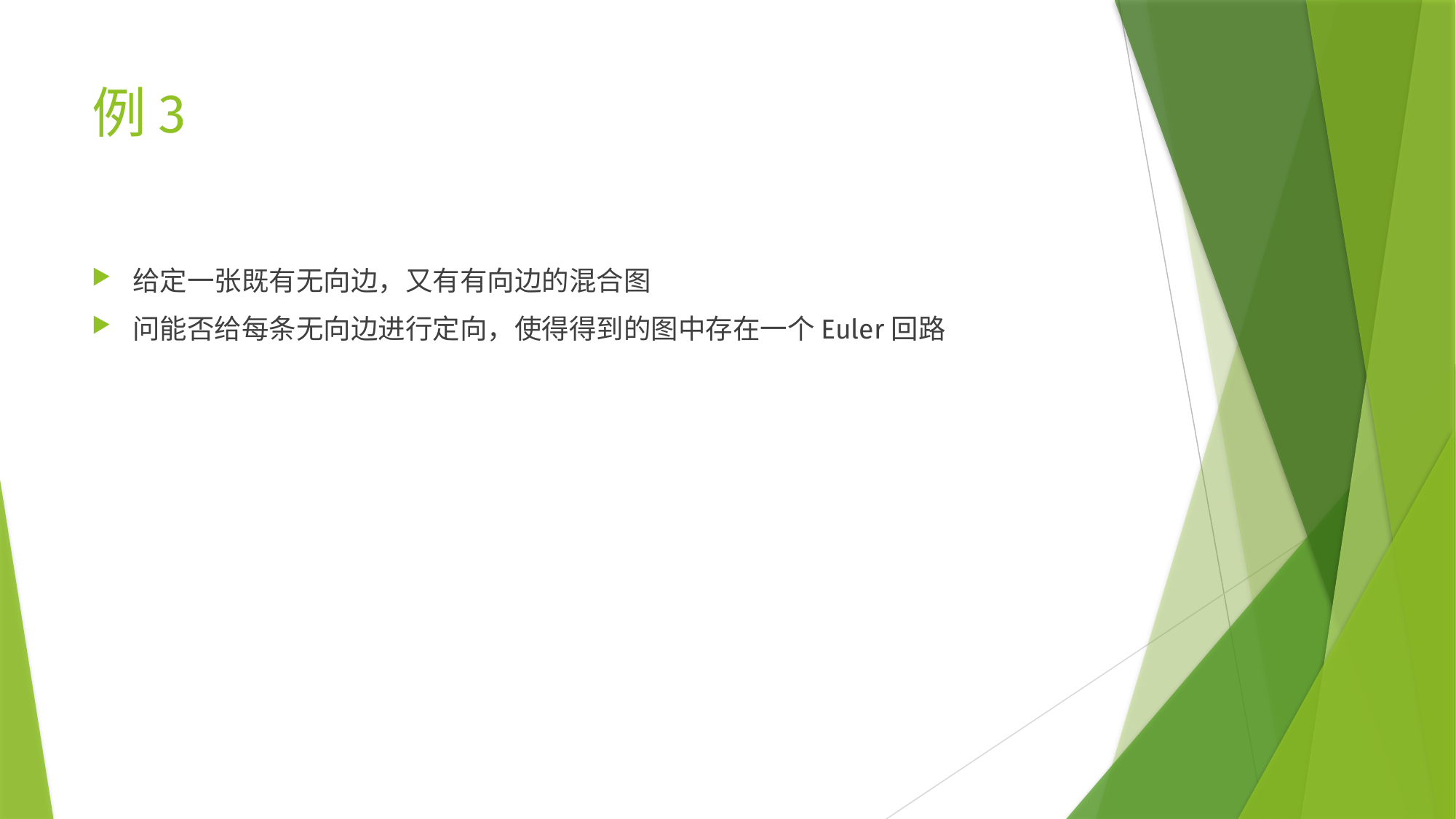

# 例3
给定一张既有无向边，又有有向边的混合图
问能否给每条无向边进行定向，使得得到的图中存在一个Euler回路